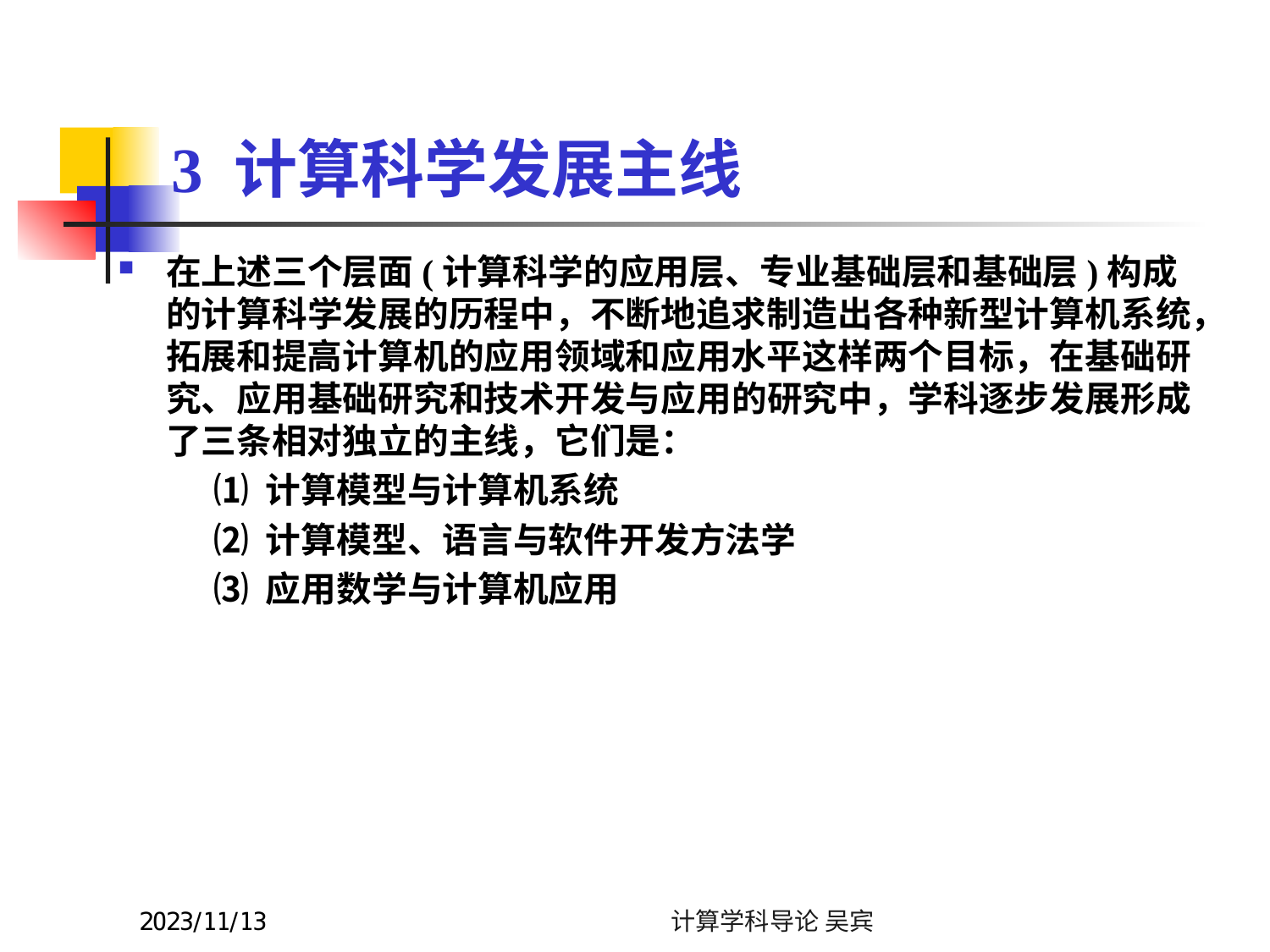

# 3 计算科学发展主线
在上述三个层面(计算科学的应用层、专业基础层和基础层)构成的计算科学发展的历程中，不断地追求制造出各种新型计算机系统，拓展和提高计算机的应用领域和应用水平这样两个目标，在基础研究、应用基础研究和技术开发与应用的研究中，学科逐步发展形成了三条相对独立的主线，它们是：
    ⑴ 计算模型与计算机系统
    ⑵ 计算模型、语言与软件开发方法学
    ⑶ 应用数学与计算机应用
2023/11/13
计算学科导论 吴宾